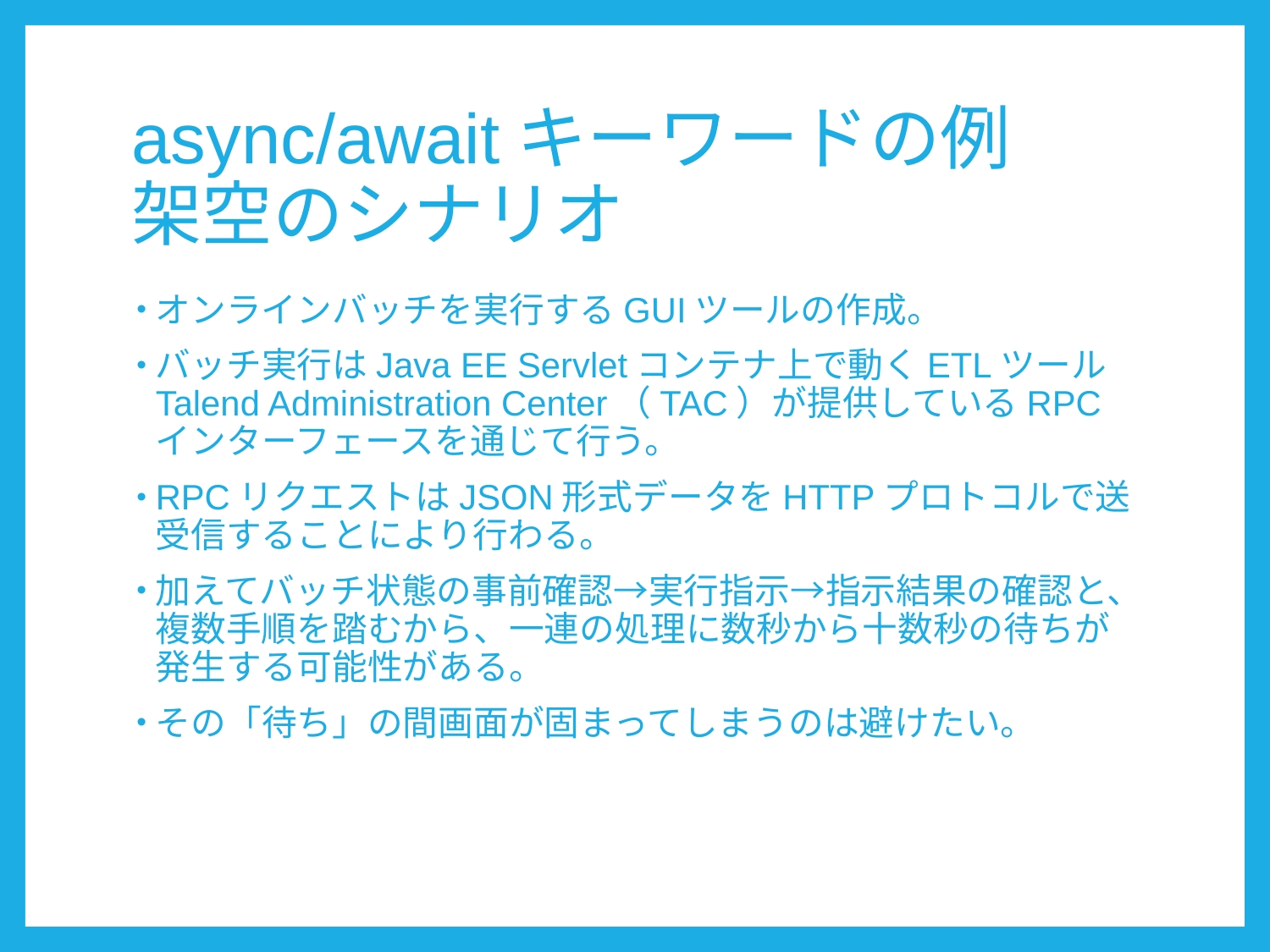

# async/awaitキーワードの例 架空のシナリオ
オンラインバッチを実行するGUIツールの作成。
バッチ実行はJava EE Servletコンテナ上で動くETLツールTalend Administration Center（TAC）が提供しているRPCインターフェースを通じて行う。
RPCリクエストはJSON形式データをHTTPプロトコルで送受信することにより行わる。
加えてバッチ状態の事前確認→実行指示→指示結果の確認と、複数手順を踏むから、一連の処理に数秒から十数秒の待ちが発生する可能性がある。
その「待ち」の間画面が固まってしまうのは避けたい。